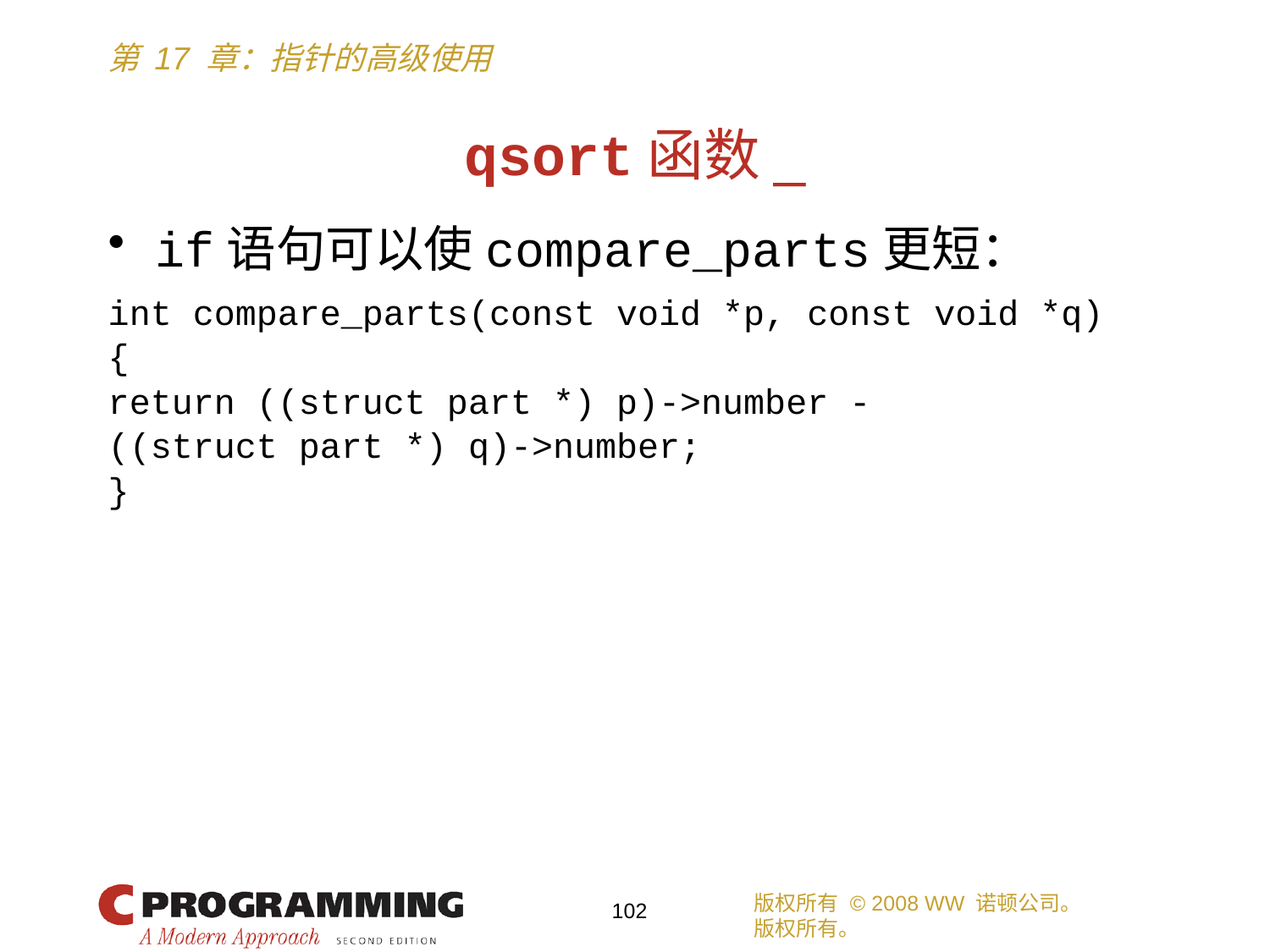

# qsort函数_
if语句可以使compare_parts更短：
int compare_parts(const void *p, const void *q)
{
return ((struct part *) p)->number -
((struct part *) q)->number;
}
版权所有 © 2008 WW 诺顿公司。
版权所有。
102